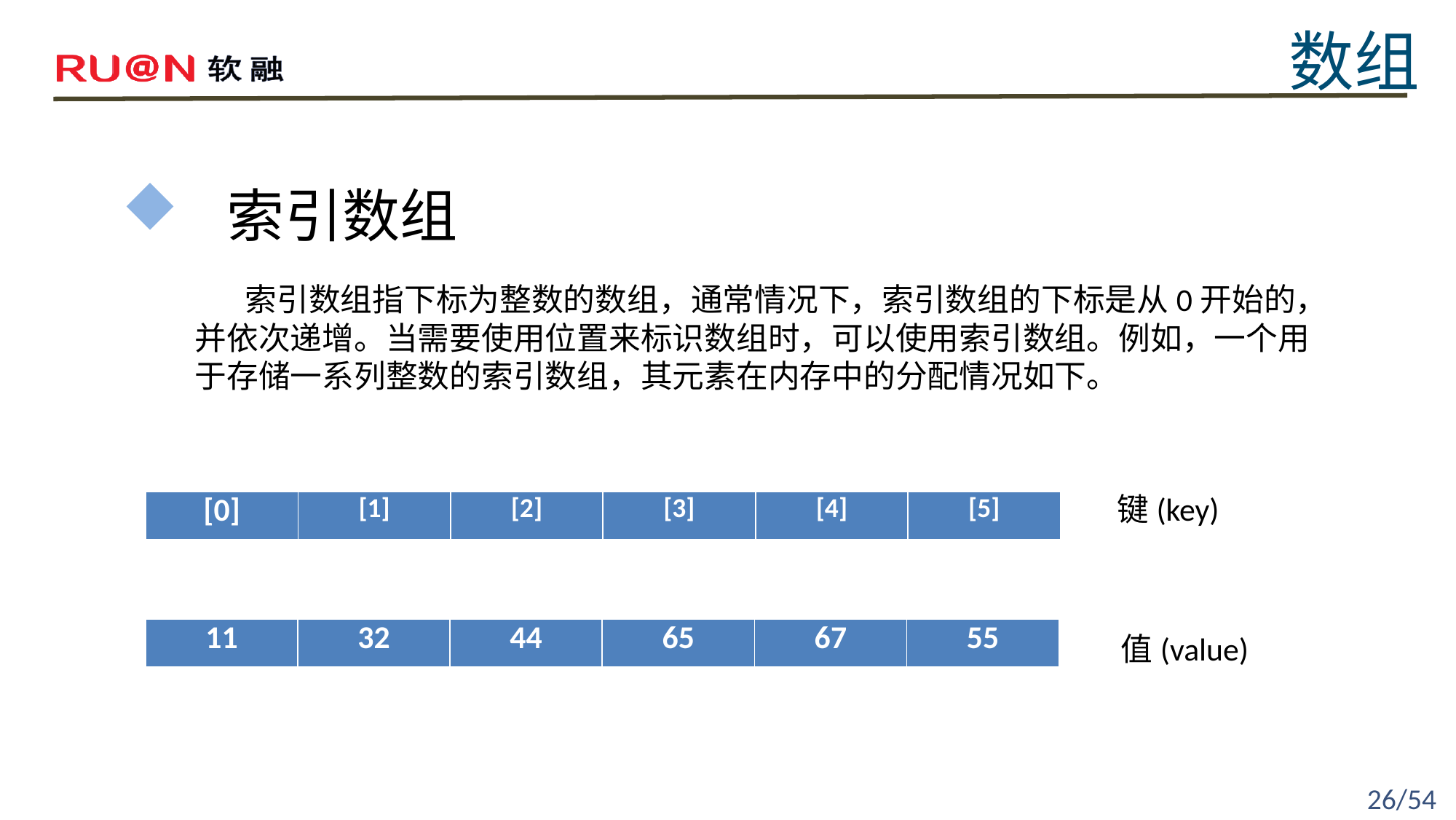

数组
  索引数组
      索引数组指下标为整数的数组，通常情况下，索引数组的下标是从0开始的，并依次递增。当需要使用位置来标识数组时，可以使用索引数组。例如，一个用于存储一系列整数的索引数组，其元素在内存中的分配情况如下。
键(key)
| [0] | [1] | [2] | [3] | [4] | [5] |
| --- | --- | --- | --- | --- | --- |
| 11 | 32 | 44 | 65 | 67 | 55 |
| --- | --- | --- | --- | --- | --- |
值(value)
26/54